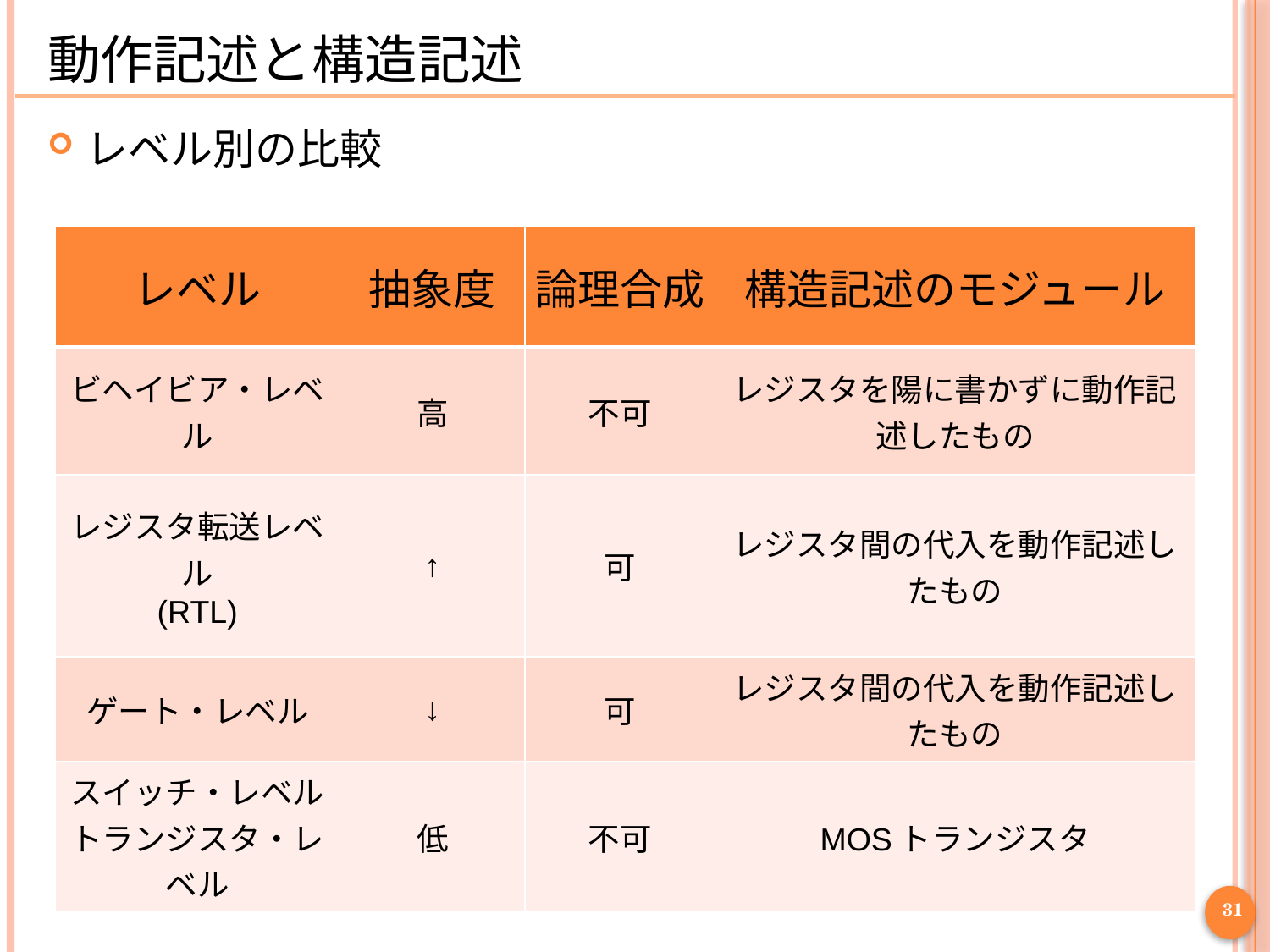

# 動作記述と構造記述
レベル別の比較

| レベル | 抽象度 | 論理合成 | 構造記述のモジュール |
| --- | --- | --- | --- |
| ビヘイビア・レベル | 高 | 不可 | レジスタを陽に書かずに動作記述したもの |
| レジスタ転送レベル (RTL) | ↑ | 可 | レジスタ間の代入を動作記述したもの |
| ゲート・レベル | ↓ | 可 | レジスタ間の代入を動作記述したもの |
| スイッチ・レベル トランジスタ・レベル | 低 | 不可 | MOSトランジスタ |
31